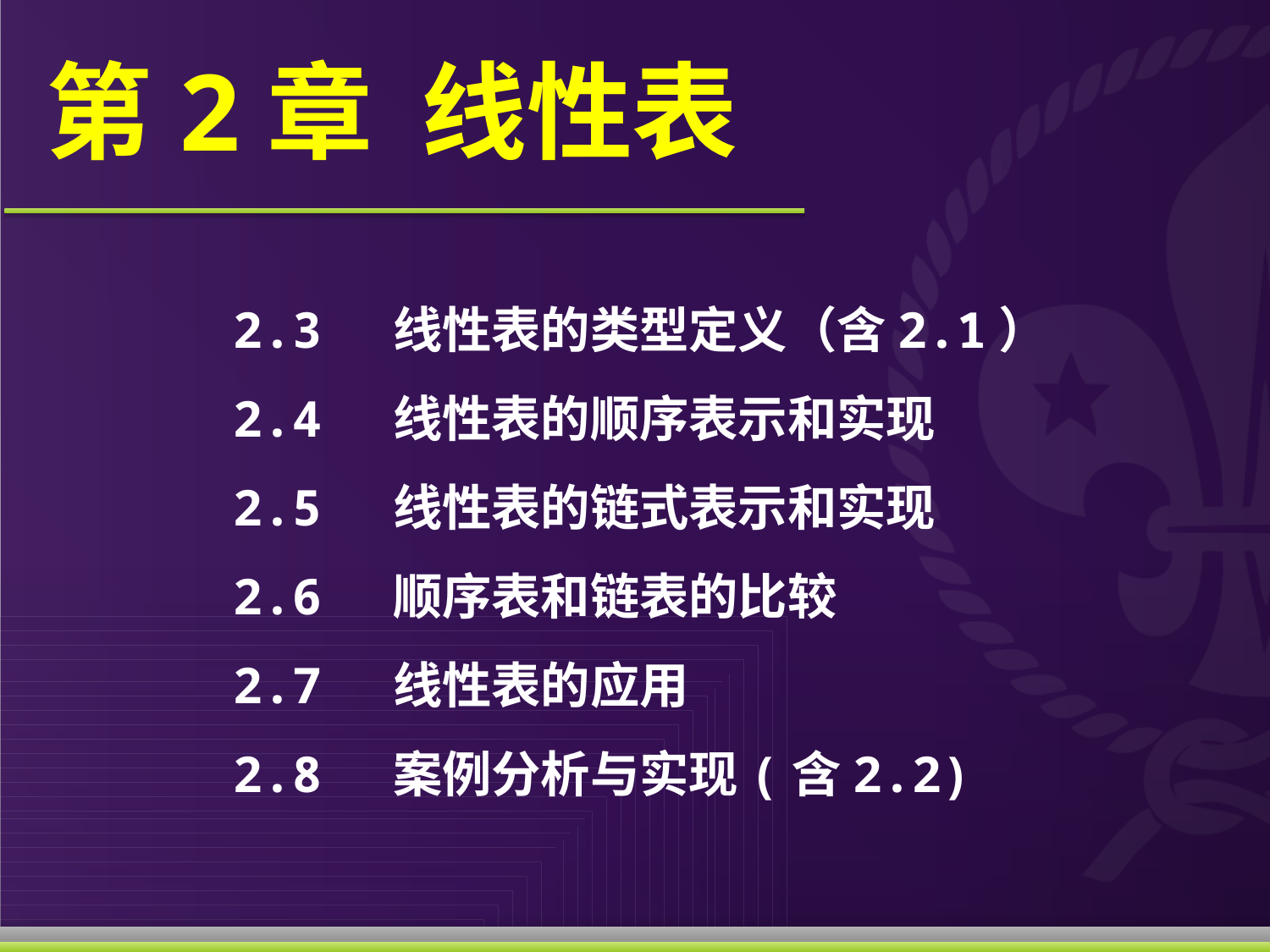

# 第2章  线性表

  2.3  线性表的类型定义（含2.1）
  2.4  线性表的顺序表示和实现
  2.5  线性表的链式表示和实现
  2.6  顺序表和链表的比较
  2.7  线性表的应用
  2.8  案例分析与实现(含2.2)